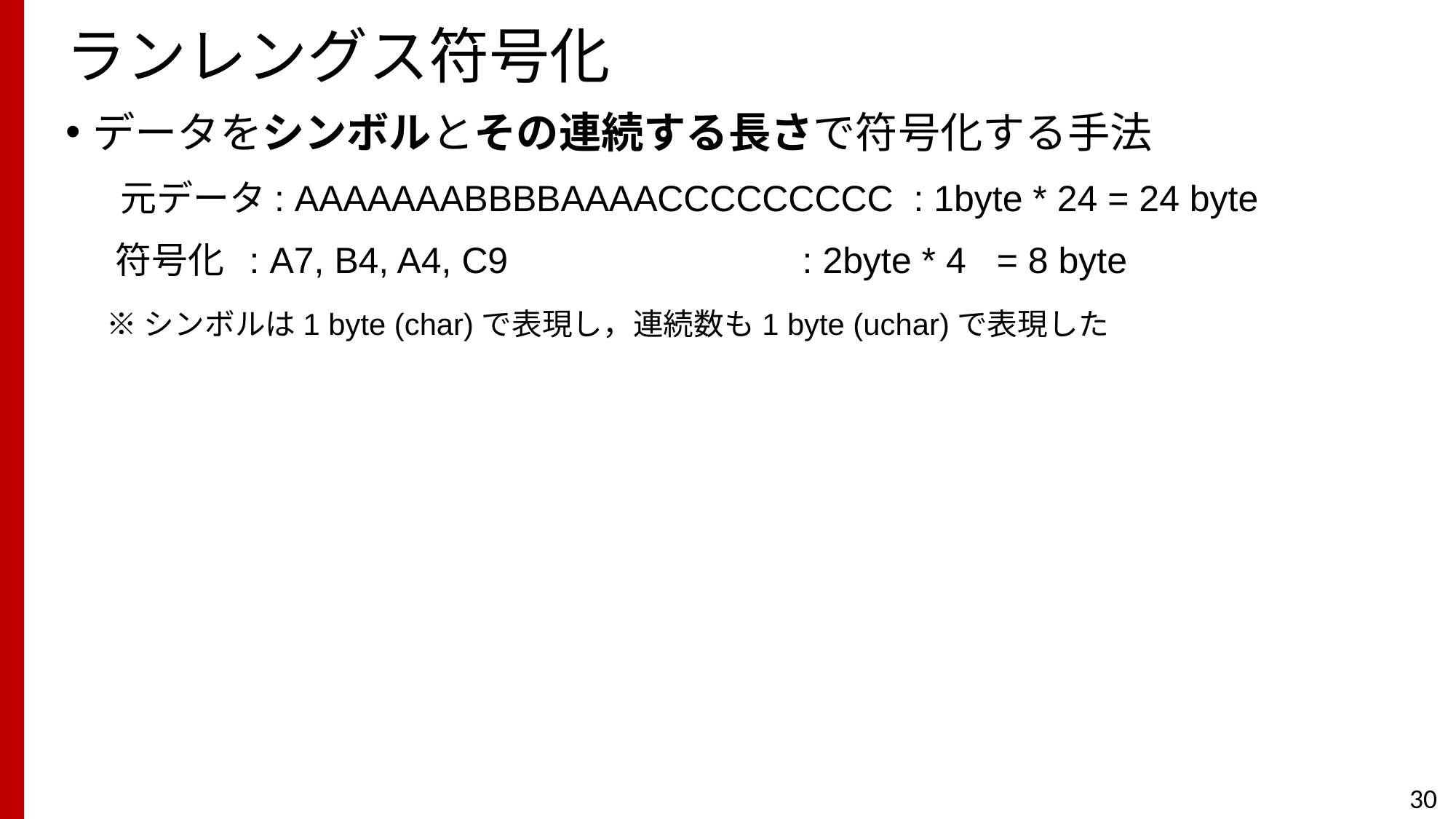

# ランレングス符号化
データをシンボルとその連続する長さで符号化する手法
元データ: AAAAAAABBBBAAAACCCCCCCCC  : 1byte * 24 = 24 byte
     符号化  : A7, B4, A4, C9                             : 2byte * 4   = 8 byte
     ※シンボルは1 byte (char)で表現し，連続数も1 byte (uchar)で表現した
1:15,
1:7, 0:1, 1:7,
1:6, 0:3, 1:6,
1:6, 0:3, 1:6,
1:5, 0:5, 1:5,
1:4, 0:7, 1:4,
1:4, 0:7, 1:4,
1:3, 0:9, 1:3,
1:3, 0:9, 1:3,
1:2, 0:11, 1:2,
1:2, 0:11, 1:2,
1:1, 0:13, 1:1,
1:1, 0:13, 1:1,
0:15, 1:15,
30